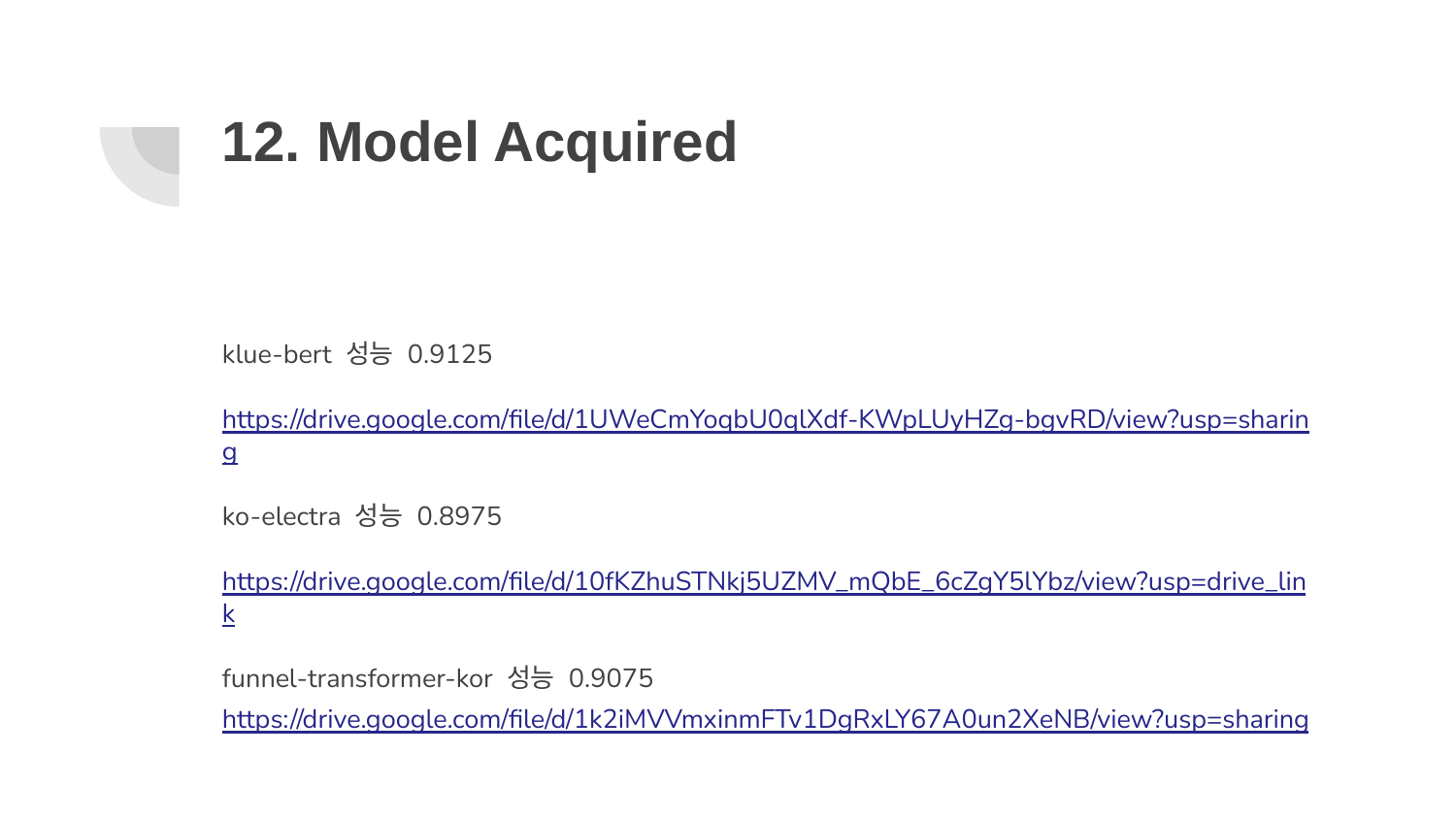

# 12. Model Acquired
klue-bert 성능 0.9125
https://drive.google.com/file/d/1UWeCmYoqbU0qlXdf-KWpLUyHZg-bgvRD/view?usp=sharing
ko-electra 성능 0.8975
https://drive.google.com/file/d/10fKZhuSTNkj5UZMV_mQbE_6cZgY5lYbz/view?usp=drive_link
funnel-transformer-kor 성능 0.9075 https://drive.google.com/file/d/1k2iMVVmxinmFTv1DgRxLY67A0un2XeNB/view?usp=sharing